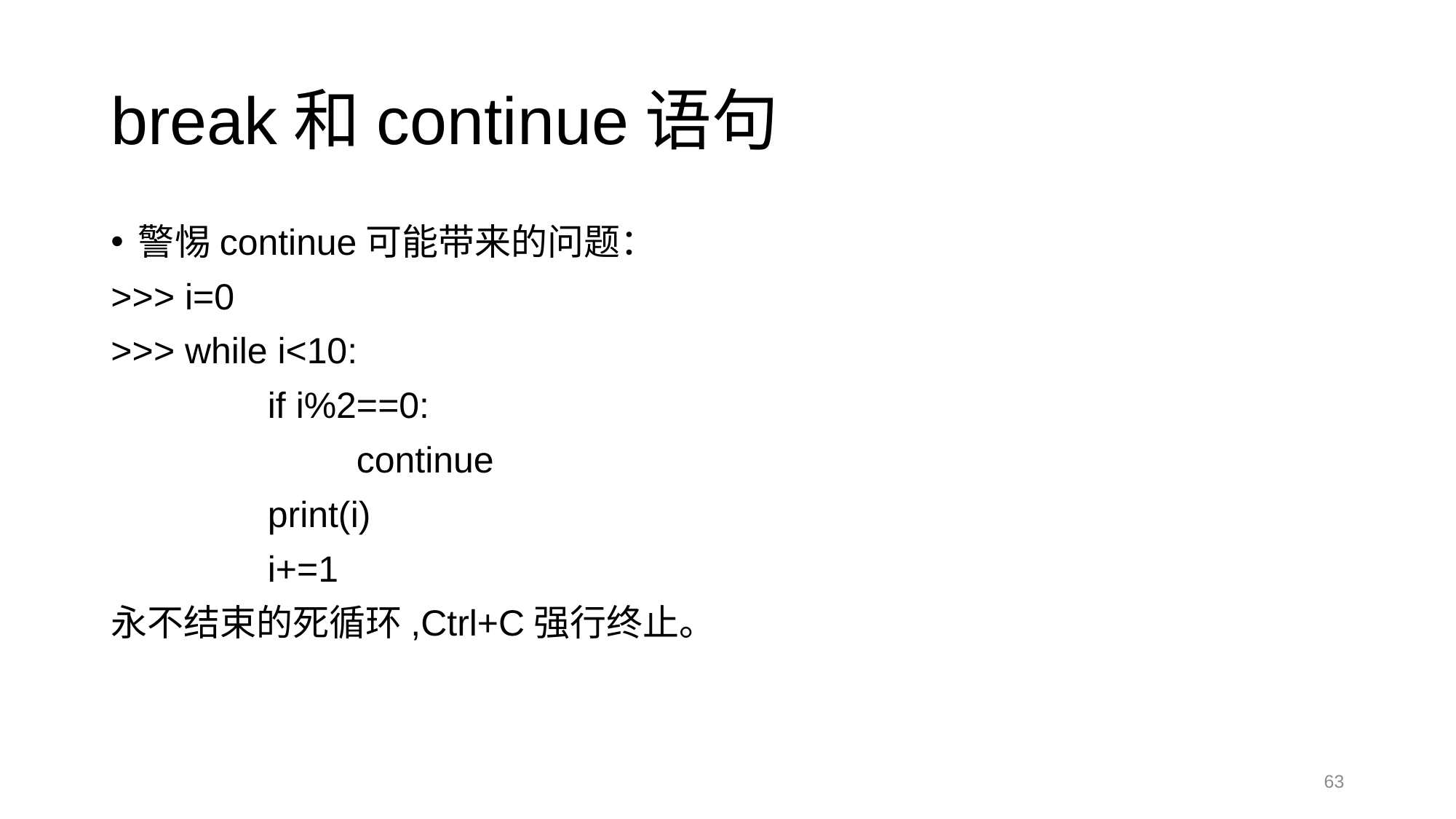

# break和continue语句
警惕continue可能带来的问题：
>>> i=0
>>> while i<10:
		  if i%2==0:
			continue
		  print(i)
		  i+=1
永不结束的死循环,Ctrl+C强行终止。
63